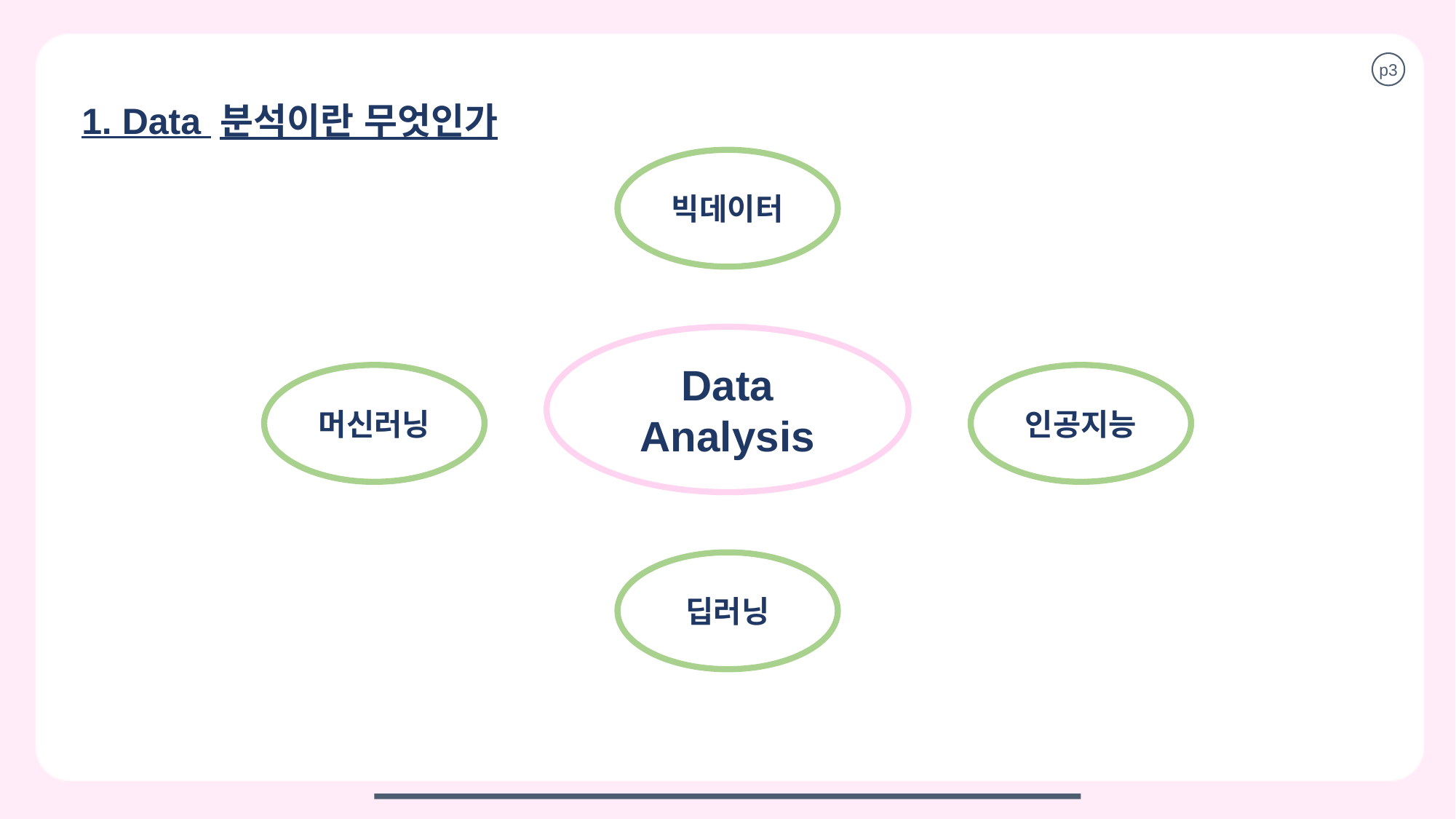

p3
1. Data 분석이란 무엇인가
빅데이터
A
B
B
C
C
Data Analysis
머신러닝
인공지능
딥러닝